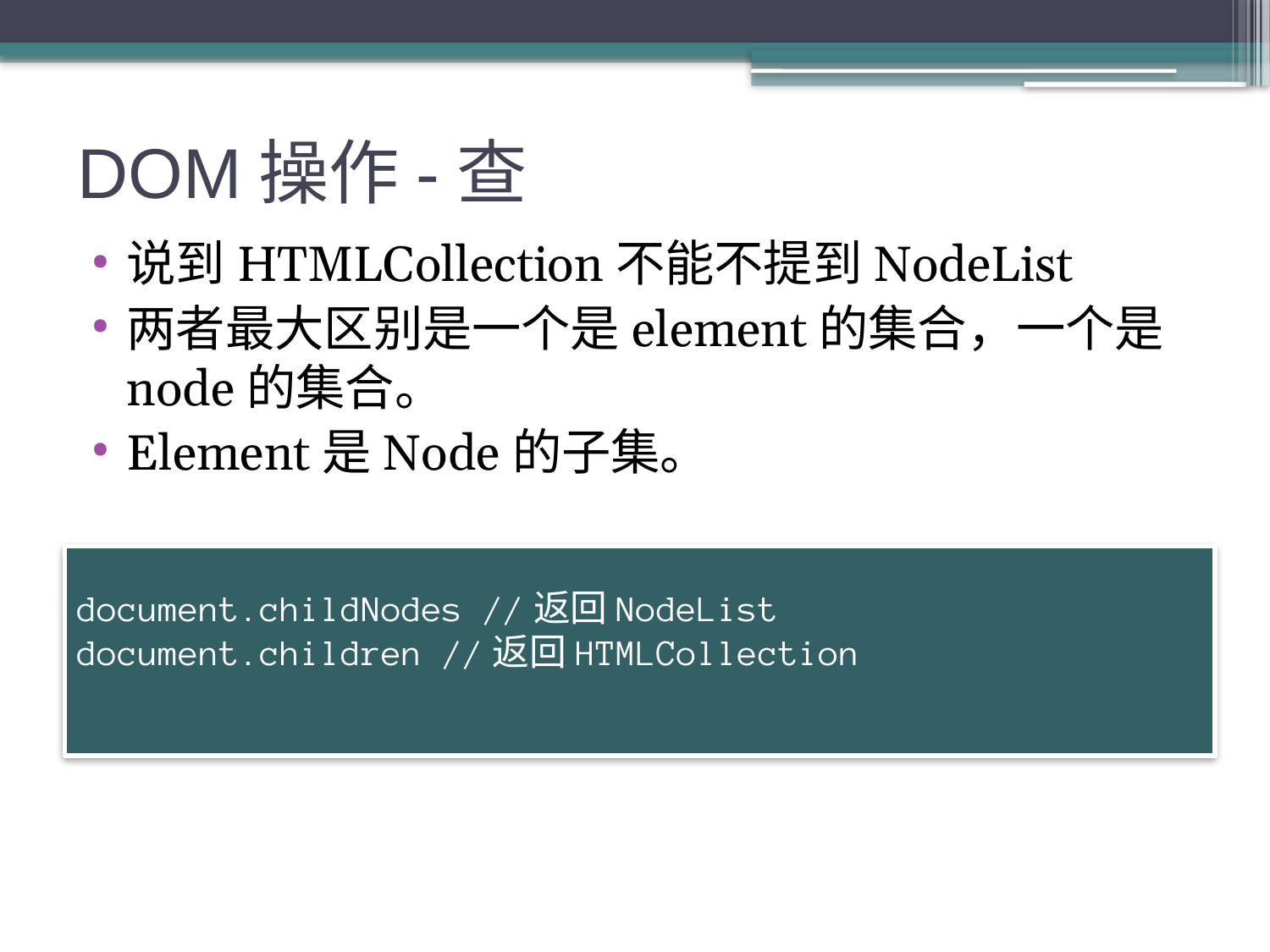

# DOM操作-查
说到HTMLCollection不能不提到NodeList
两者最大区别是一个是element的集合，一个是node的集合。
Element是Node的子集。

document.childNodes //返回NodeList
document.children //返回HTMLCollection